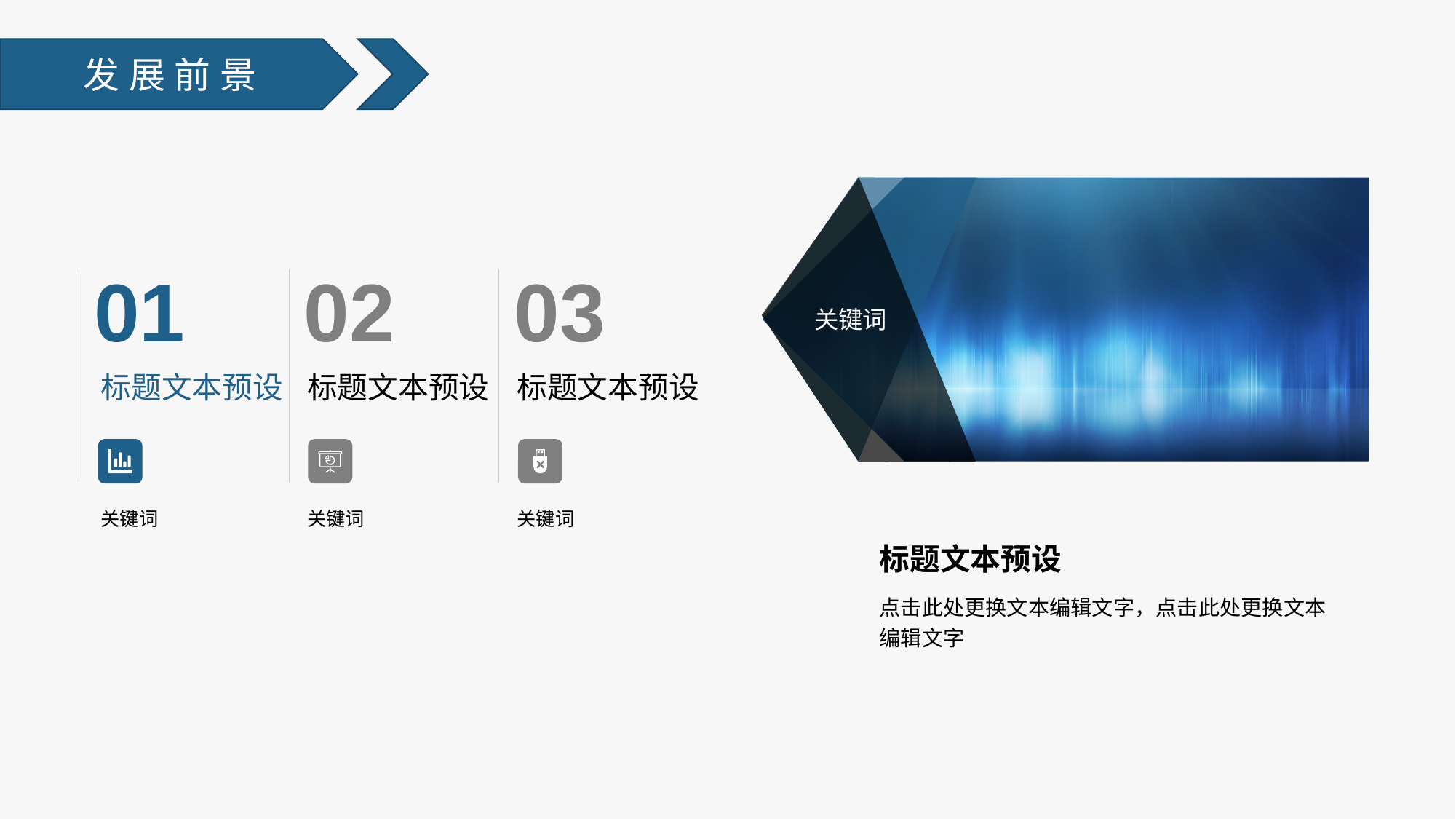

发展前景

01
02
03
关键词
标题文本预设
标题文本预设
标题文本预设

关键词
关键词
关键词
标题文本预设
点击此处更换文本编辑文字，点击此处更换文本编辑文字